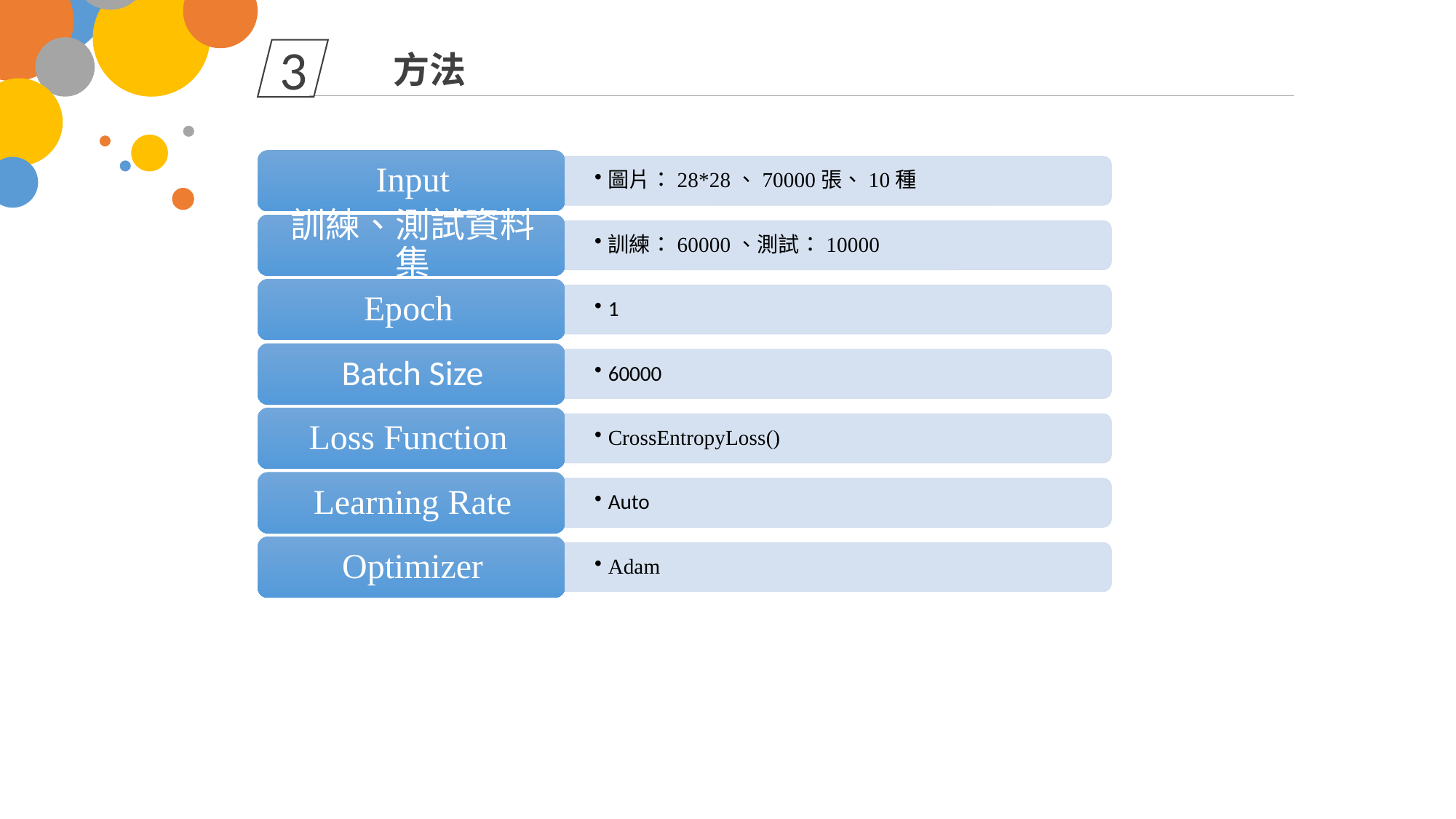

3
方法
圖片：28*28、70000張、10種
Input
訓練：60000、測試：10000
訓練、測試資料集
1
Epoch
60000
Batch Size
CrossEntropyLoss()
Loss Function
Auto
Learning Rate
Adam
Optimizer